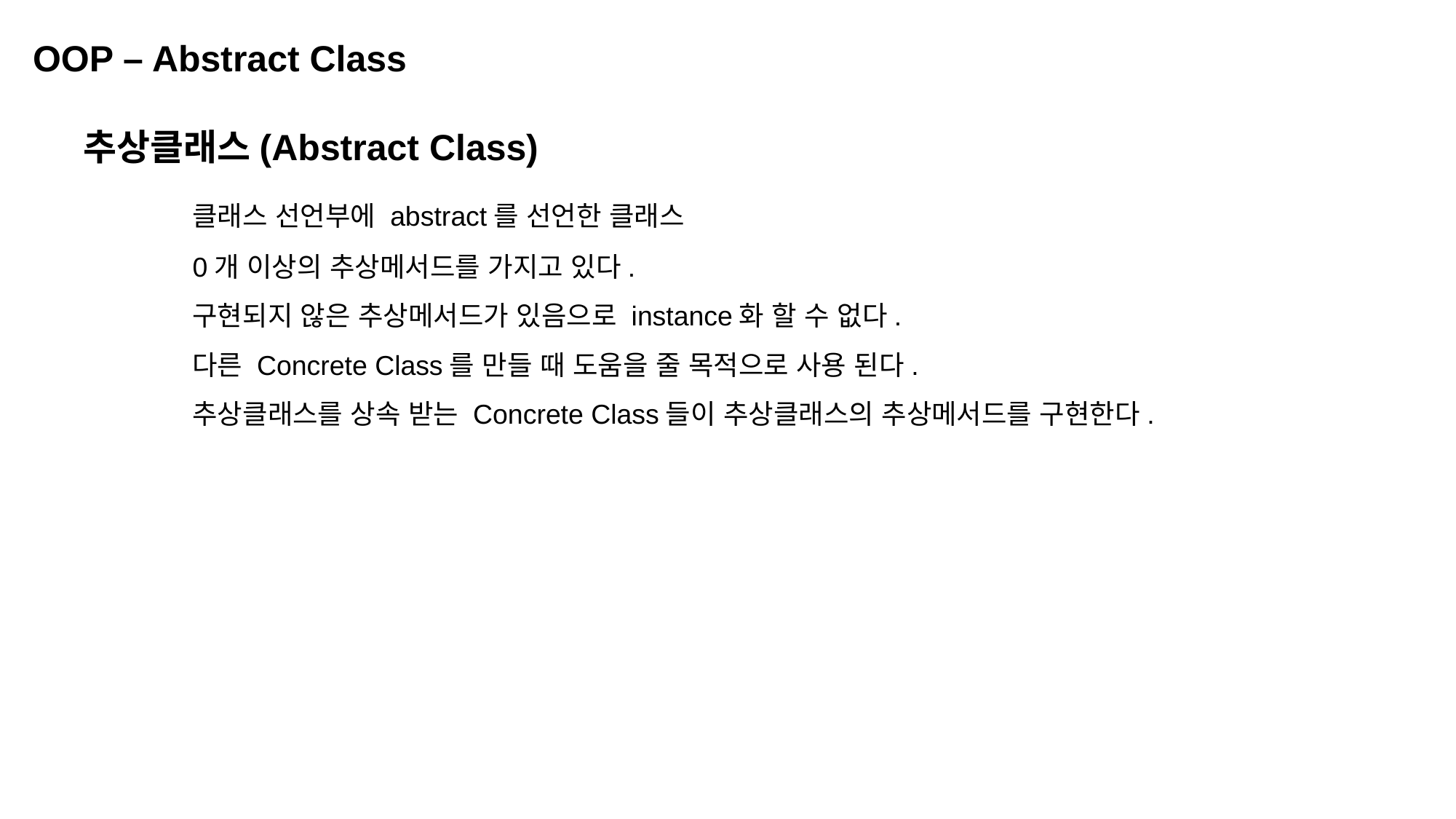

OOP – Abstract Class
추상클래스(Abstract Class)
	클래스 선언부에 abstract를 선언한 클래스
	0개 이상의 추상메서드를 가지고 있다.
	구현되지 않은 추상메서드가 있음으로 instance화 할 수 없다.
	다른 Concrete Class를 만들 때 도움을 줄 목적으로 사용 된다.
	추상클래스를 상속 받는 Concrete Class들이 추상클래스의 추상메서드를 구현한다.